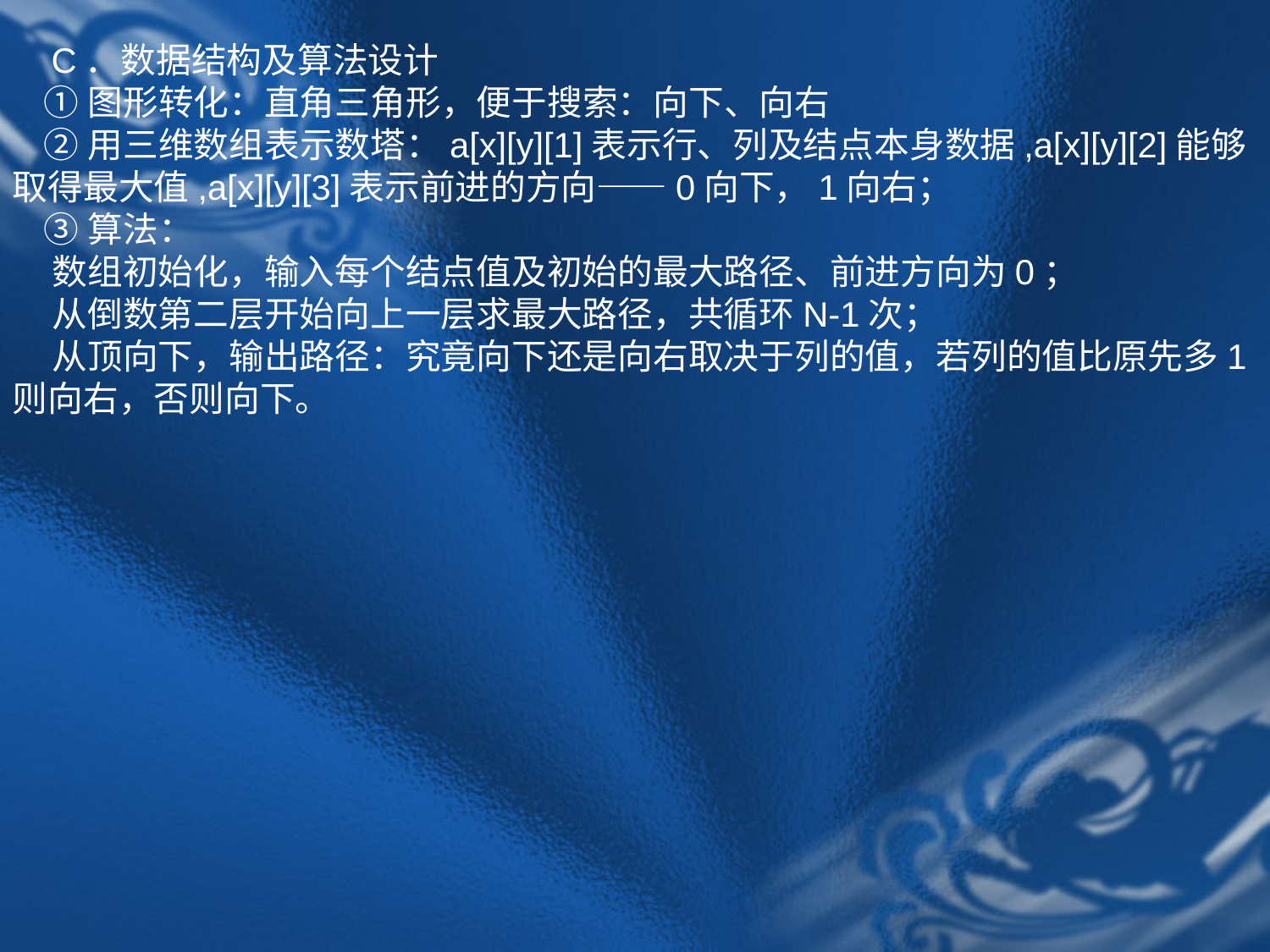

C．数据结构及算法设计
    ①图形转化：直角三角形，便于搜索：向下、向右
    ②用三维数组表示数塔：a[x][y][1]表示行、列及结点本身数据,a[x][y][2]能够取得最大值,a[x][y][3]表示前进的方向——0向下，1向右；
    ③算法：
    数组初始化，输入每个结点值及初始的最大路径、前进方向为0；
    从倒数第二层开始向上一层求最大路径，共循环N-1次；
    从顶向下，输出路径：究竟向下还是向右取决于列的值，若列的值比原先多1则向右，否则向下。